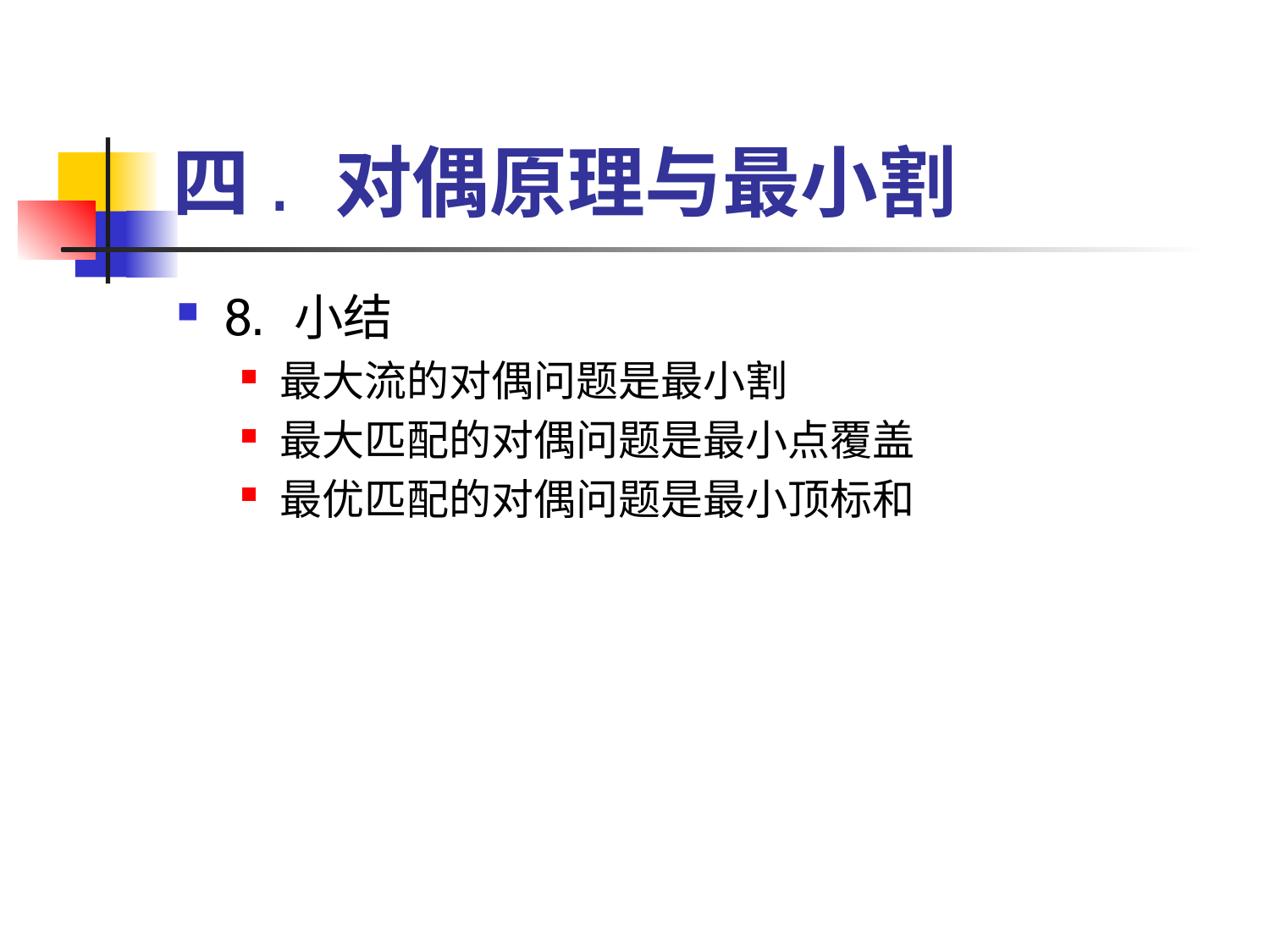

# 四. 对偶原理与最小割
8. 小结
最大流的对偶问题是最小割
最大匹配的对偶问题是最小点覆盖
最优匹配的对偶问题是最小顶标和